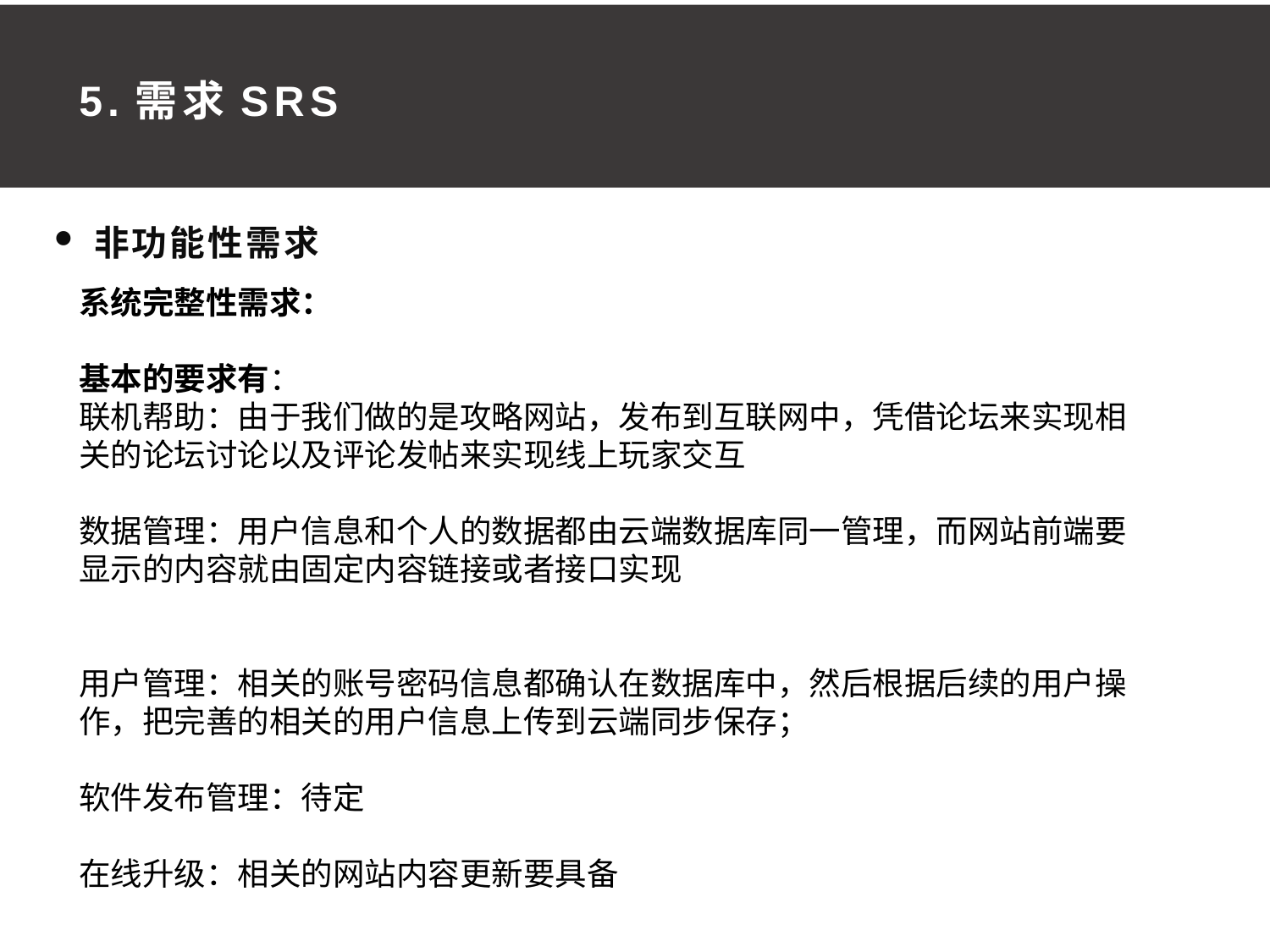

5.需求SRS
非功能性需求
系统完整性需求：

基本的要求有：
联机帮助：由于我们做的是攻略网站，发布到互联网中，凭借论坛来实现相关的论坛讨论以及评论发帖来实现线上玩家交互

数据管理：用户信息和个人的数据都由云端数据库同一管理，而网站前端要显示的内容就由固定内容链接或者接口实现

用户管理：相关的账号密码信息都确认在数据库中，然后根据后续的用户操作，把完善的相关的用户信息上传到云端同步保存；

软件发布管理：待定

在线升级：相关的网站内容更新要具备